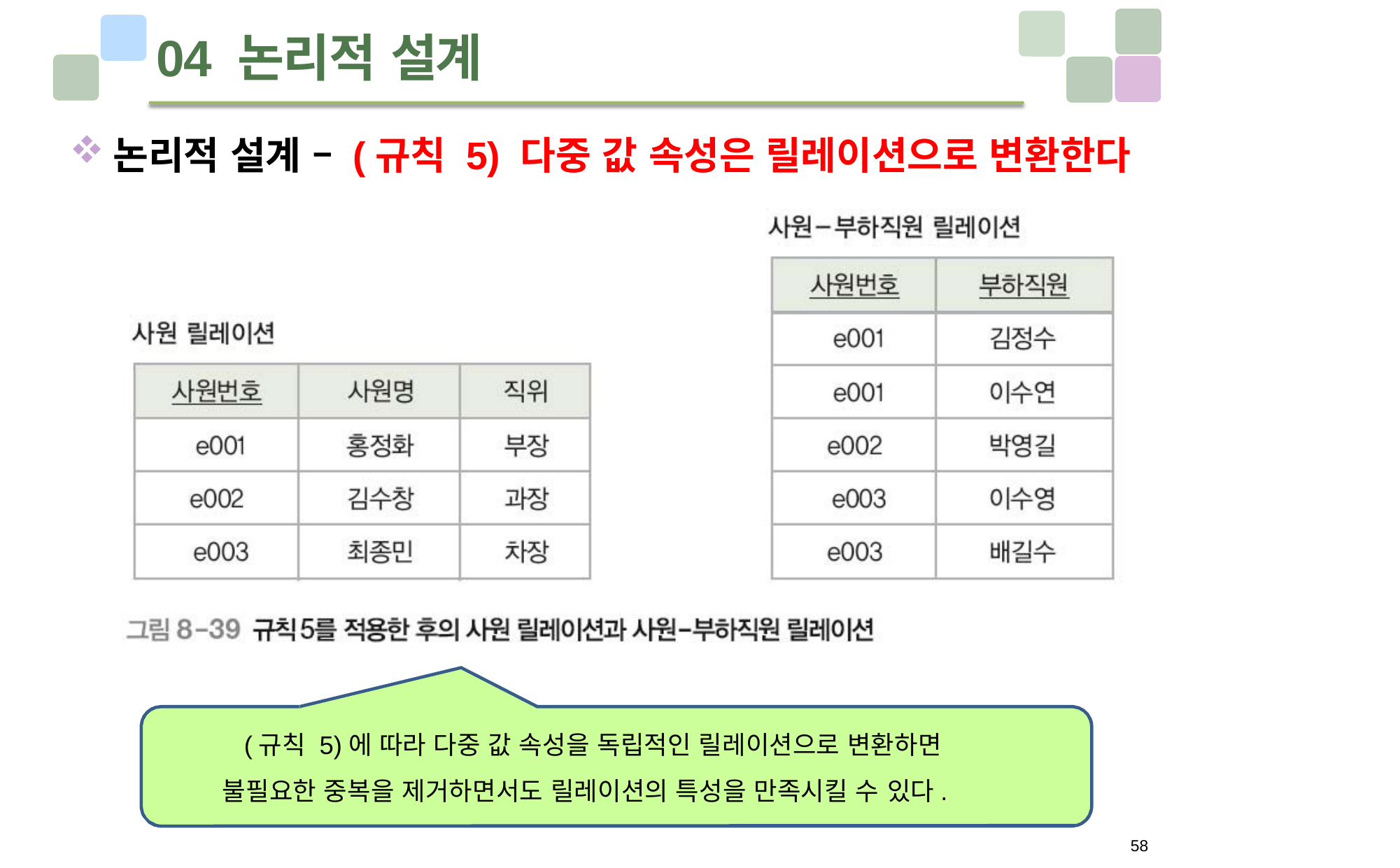

# 04 논리적 설계
논리적 설계 – (규칙 5) 다중 값 속성은 릴레이션으로 변환한다

(규칙 5)에 따라 다중 값 속성을 독립적인 릴레이션으로 변환하면  불필요한 중복을 제거하면서도 릴레이션의 특성을 만족시킬 수 있다.
58